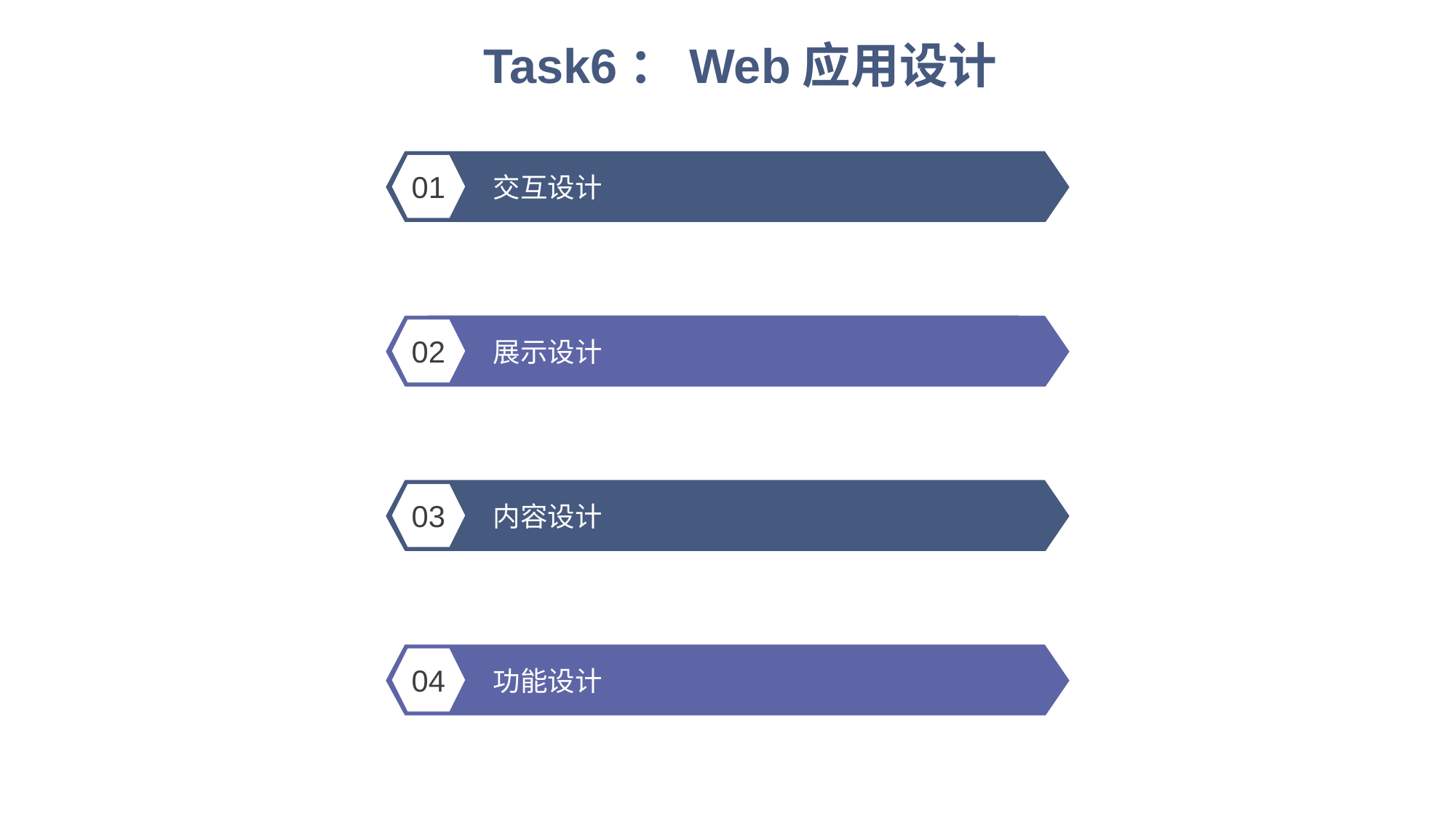

Task6：Web应用设计
交互设计
01
展示设计
02
内容设计
03
功能设计
04